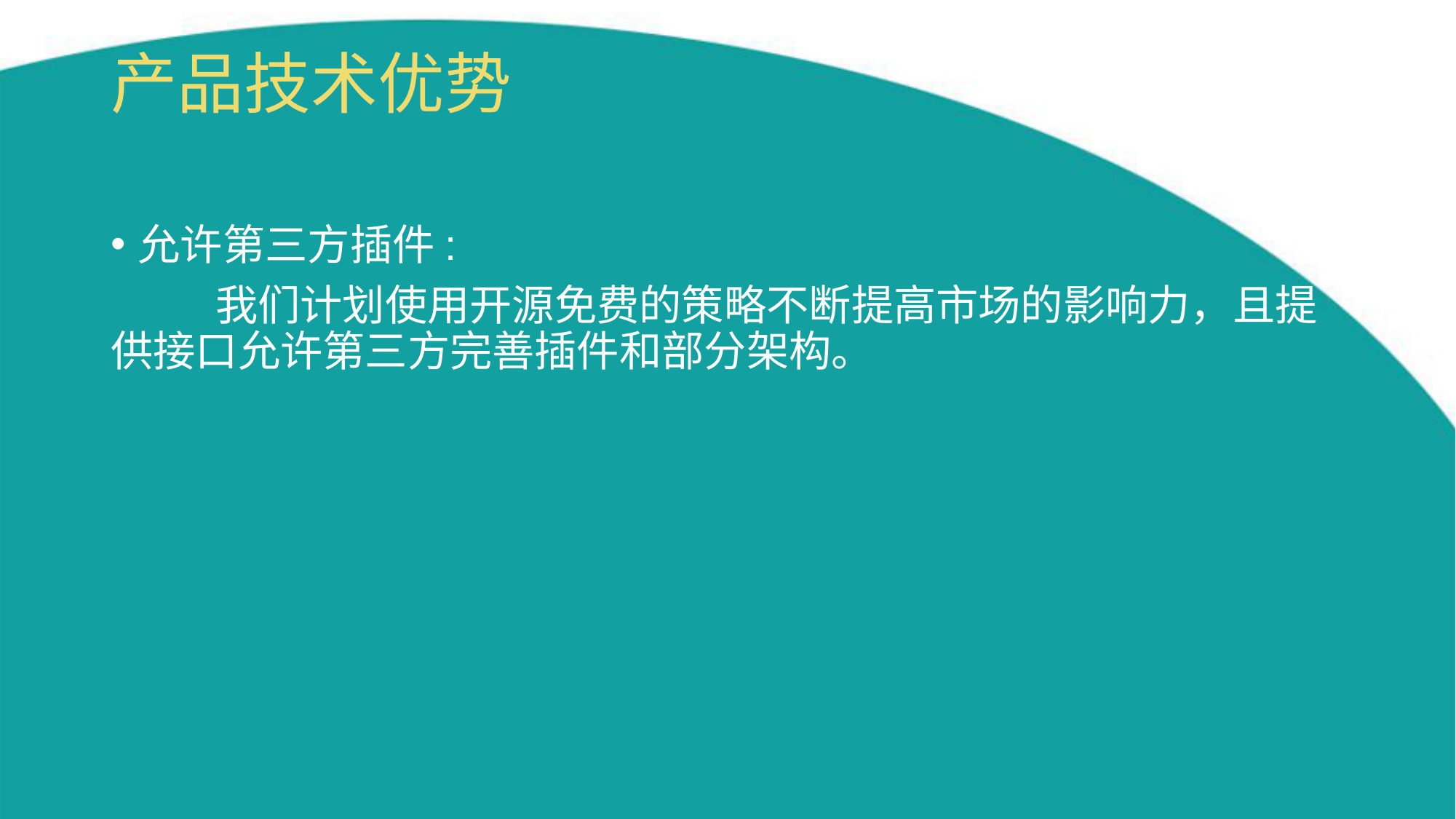

产品技术优势

允许第三方插件:
          我们计划使用开源免费的策略不断提高市场的影响力，且提供接口允许第三方完善插件和部分架构。